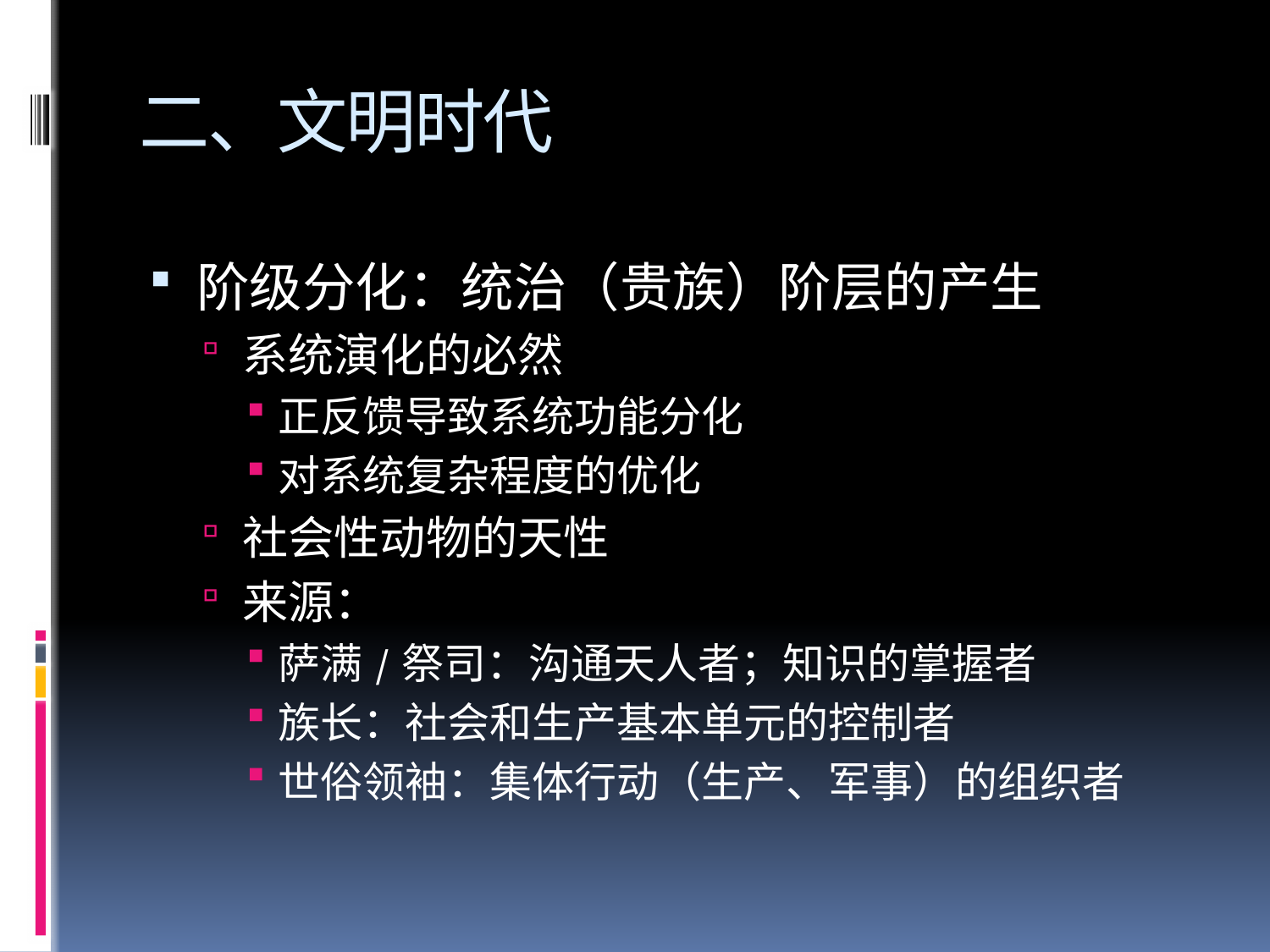

# 二、文明时代
阶级分化：统治（贵族）阶层的产生
系统演化的必然
正反馈导致系统功能分化
对系统复杂程度的优化
社会性动物的天性
来源：
萨满/祭司：沟通天人者；知识的掌握者
族长：社会和生产基本单元的控制者
世俗领袖：集体行动（生产、军事）的组织者